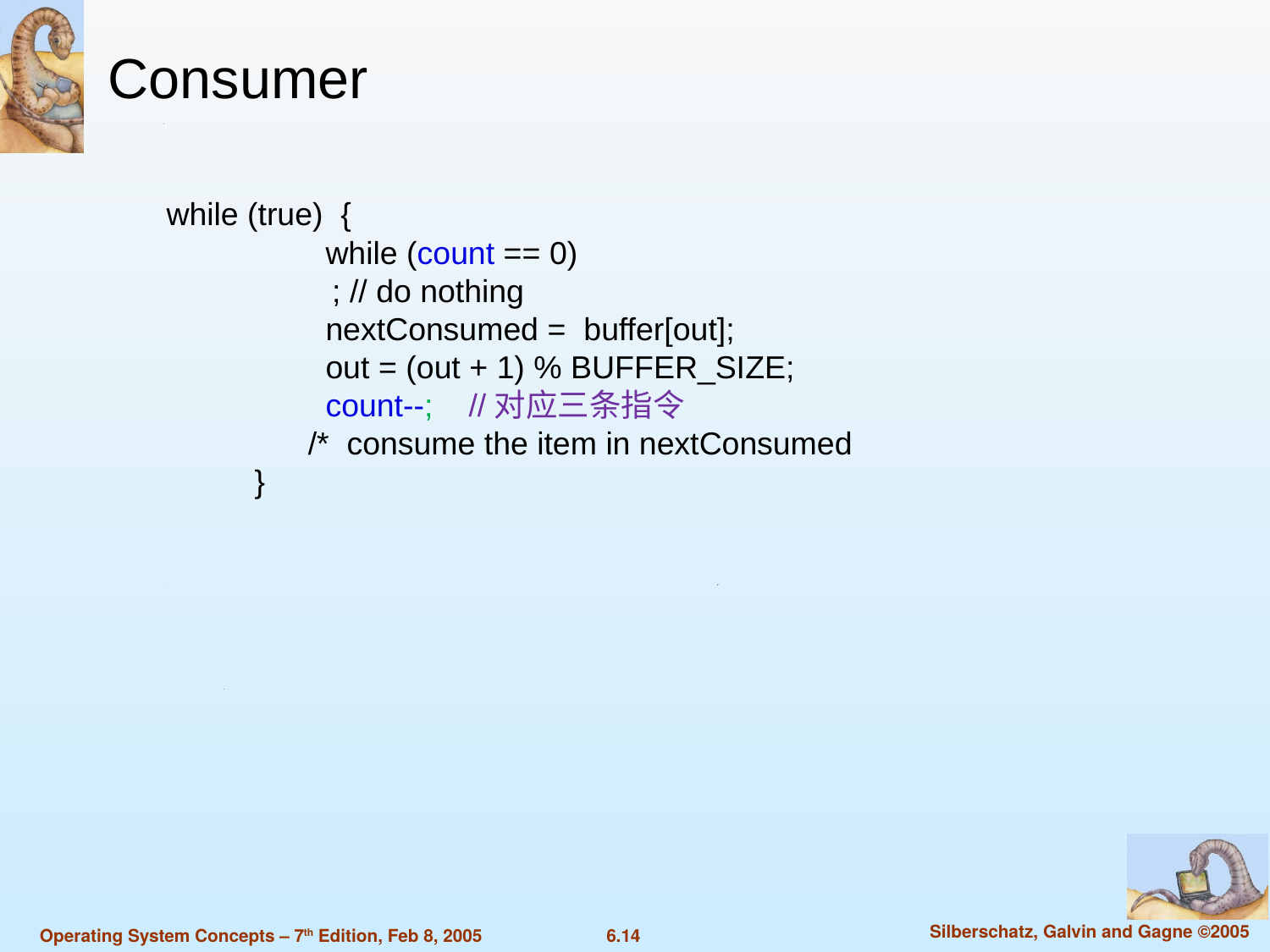

Consumer

    while (true)  {
	        while (count == 0)
                       ; // do nothing
	        nextConsumed =  buffer[out];
	        out = (out + 1) % BUFFER_SIZE;
	        count--;    //对应三条指令
	      /*  consume the item in nextConsumed
	}